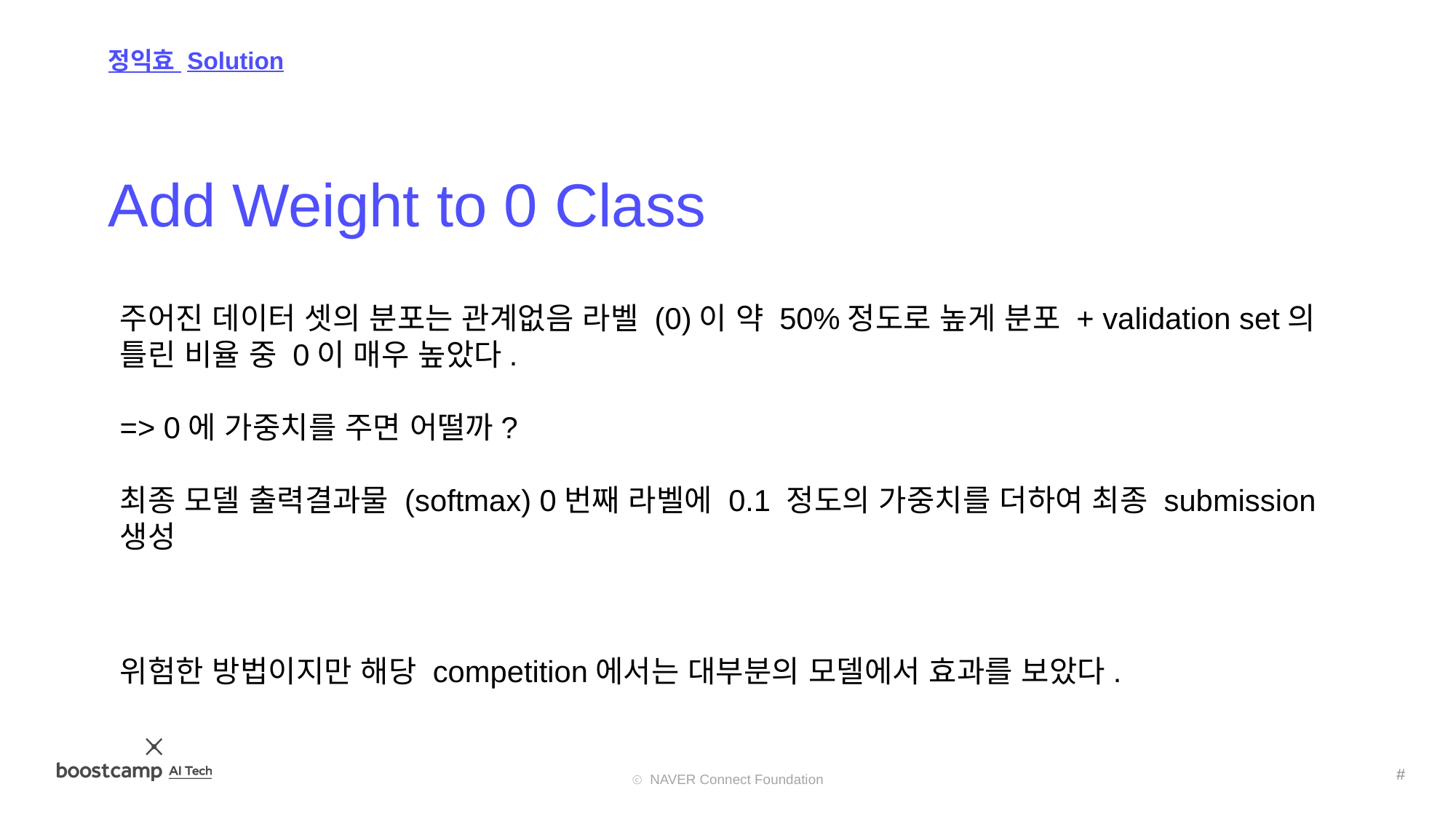

정익효 Solution
Add Weight to 0 Class
주어진 데이터 셋의 분포는 관계없음 라벨 (0)이 약 50%정도로 높게 분포 + validation set의 틀린 비율 중 0이 매우 높았다.

=> 0에 가중치를 주면 어떨까?

최종 모델 출력결과물 (softmax) 0번째 라벨에 0.1 정도의 가중치를 더하여 최종 submission 생성

위험한 방법이지만 해당 competition에서는 대부분의 모델에서 효과를 보았다.

#